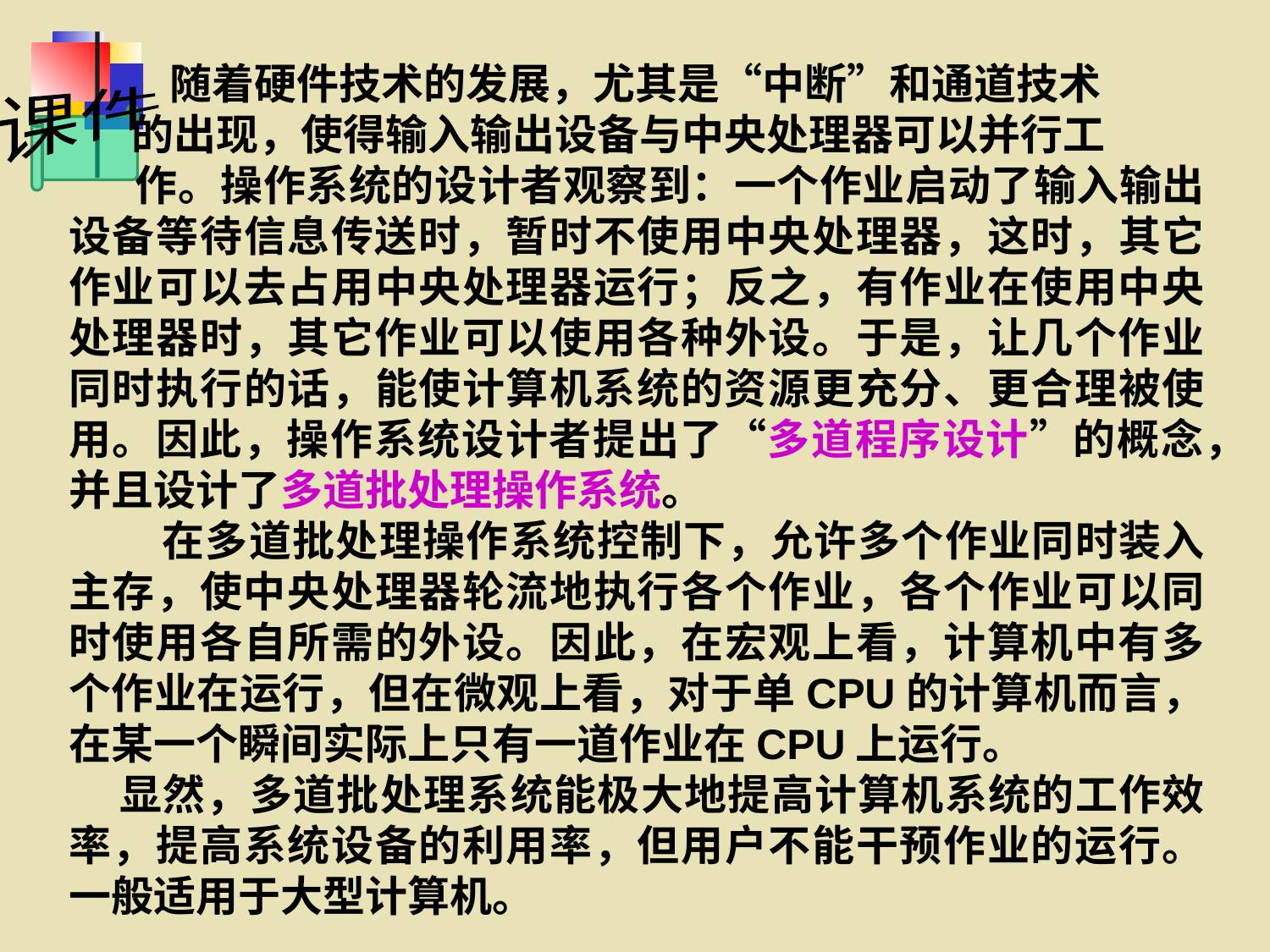

随着硬件技术的发展，尤其是“中断”和通道技术
       的出现，使得输入输出设备与中央处理器可以并行工
       作。操作系统的设计者观察到：一个作业启动了输入输出设备等待信息传送时，暂时不使用中央处理器，这时，其它作业可以去占用中央处理器运行；反之，有作业在使用中央处理器时，其它作业可以使用各种外设。于是，让几个作业同时执行的话，能使计算机系统的资源更充分、更合理被使用。因此，操作系统设计者提出了“多道程序设计”的概念，并且设计了多道批处理操作系统。
         在多道批处理操作系统控制下，允许多个作业同时装入主存，使中央处理器轮流地执行各个作业，各个作业可以同时使用各自所需的外设。因此，在宏观上看，计算机中有多个作业在运行，但在微观上看，对于单CPU的计算机而言，在某一个瞬间实际上只有一道作业在CPU上运行。
     显然，多道批处理系统能极大地提高计算机系统的工作效率，提高系统设备的利用率，但用户不能干预作业的运行。一般适用于大型计算机。